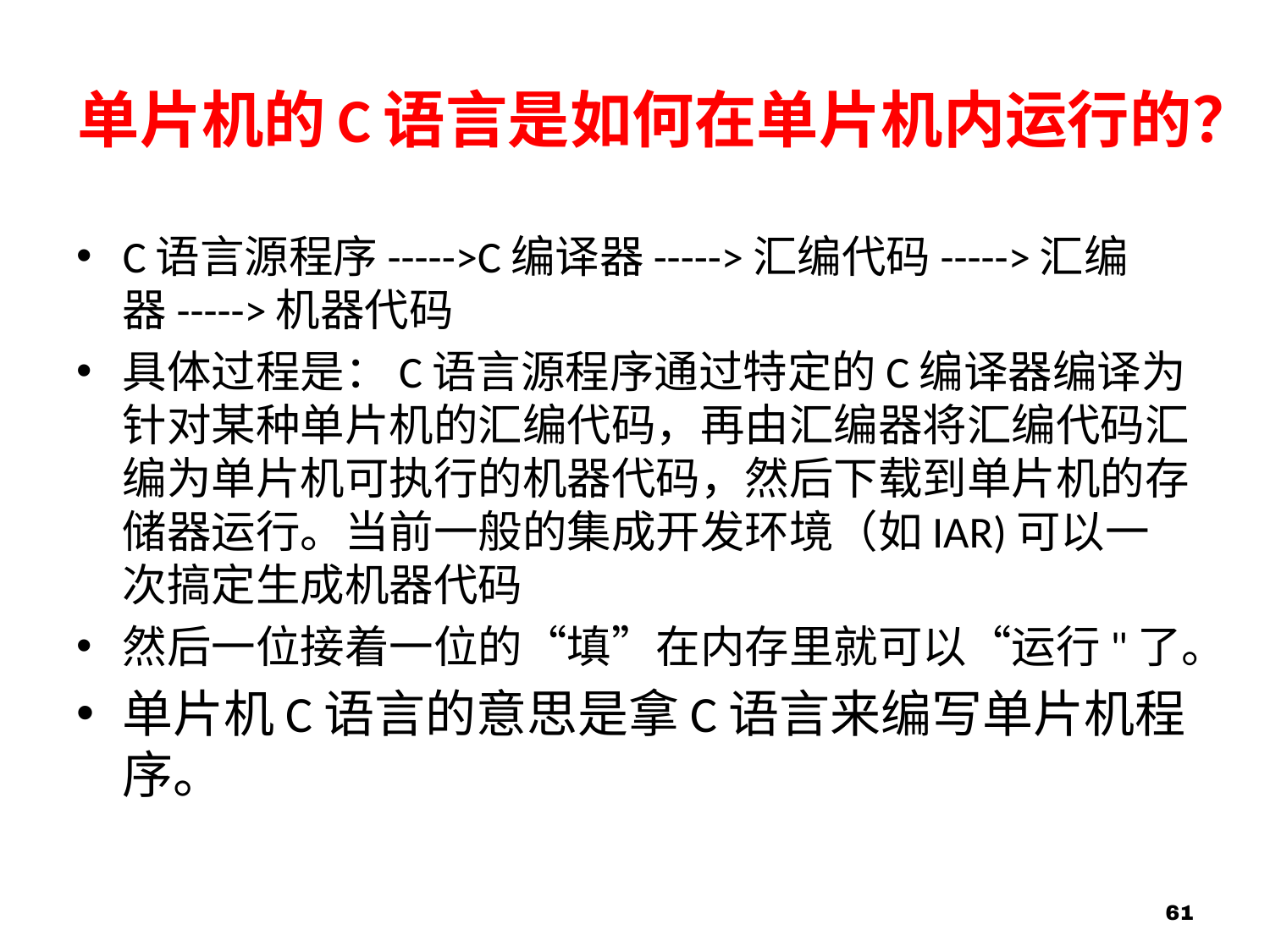

# 单片机的C语言是如何在单片机内运行的？
C语言源程序----->C编译器----->汇编代码----->汇编器----->机器代码
具体过程是：C语言源程序通过特定的C编译器编译为针对某种单片机的汇编代码，再由汇编器将汇编代码汇编为单片机可执行的机器代码，然后下载到单片机的存储器运行。当前一般的集成开发环境（如IAR)可以一次搞定生成机器代码
然后一位接着一位的“填”在内存里就可以“运行"了。
单片机C语言的意思是拿C语言来编写单片机程序。
61